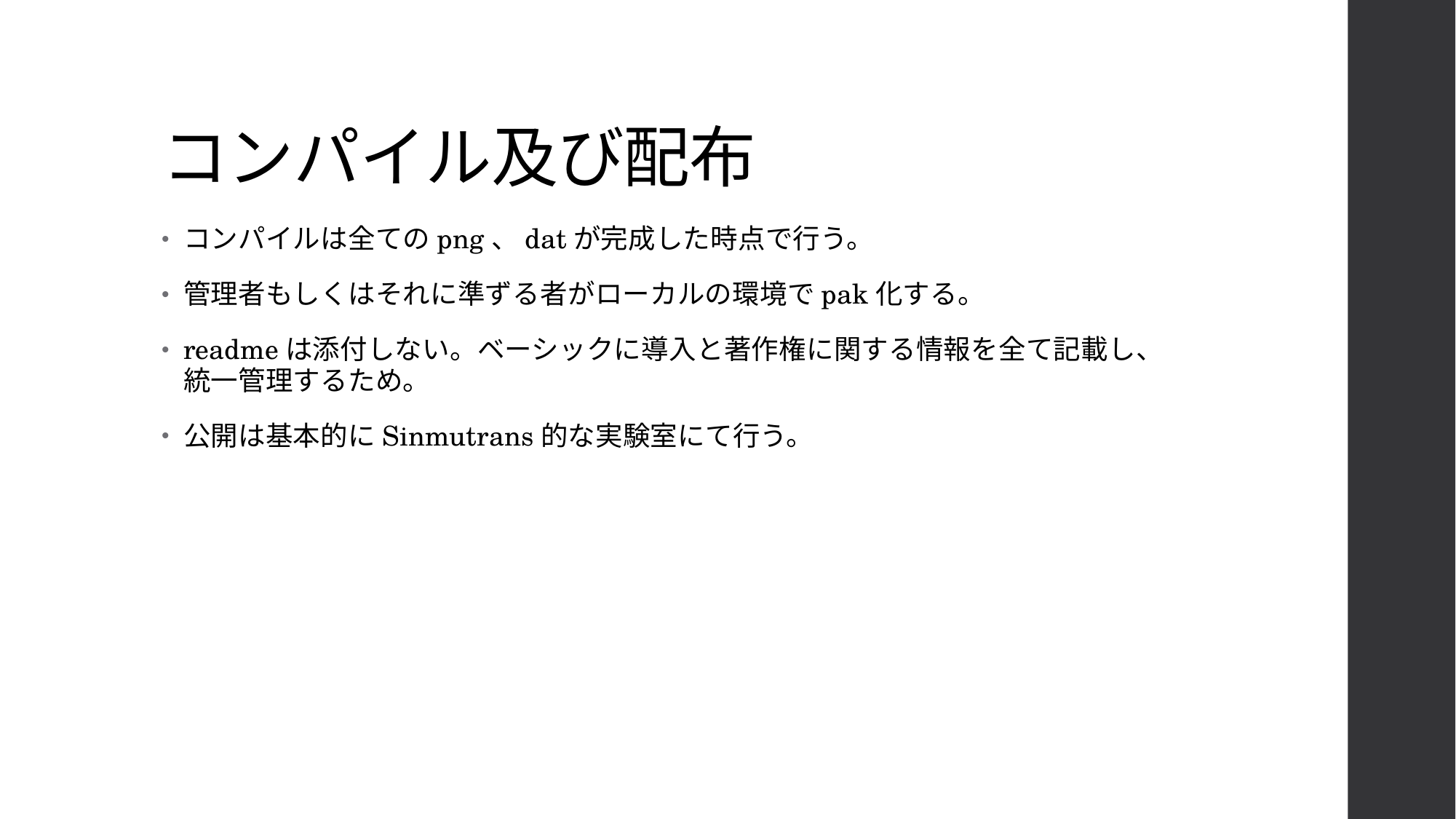

# コンパイル及び配布
コンパイルは全てのpng、datが完成した時点で行う。
管理者もしくはそれに準ずる者がローカルの環境でpak化する。
readmeは添付しない。ベーシックに導入と著作権に関する情報を全て記載し、統一管理するため。
公開は基本的にSinmutrans的な実験室にて行う。